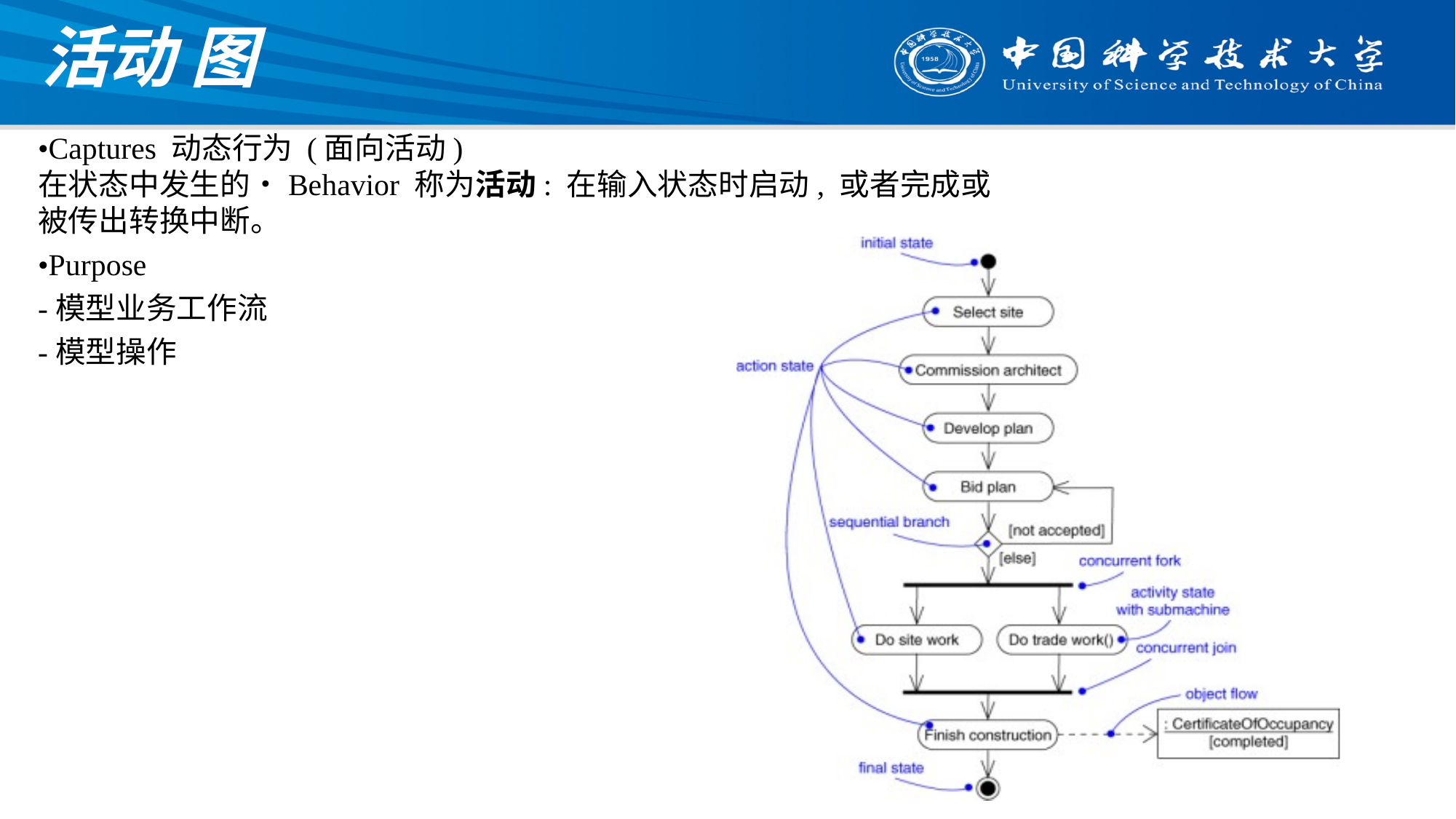

# 活动 图
•Captures 动态行为 (面向活动)
在状态中发生的•Behavior 称为活动: 在输入状态时启动, 或者完成或被传出转换中断。
•Purpose
-模型业务工作流
-模型操作

15